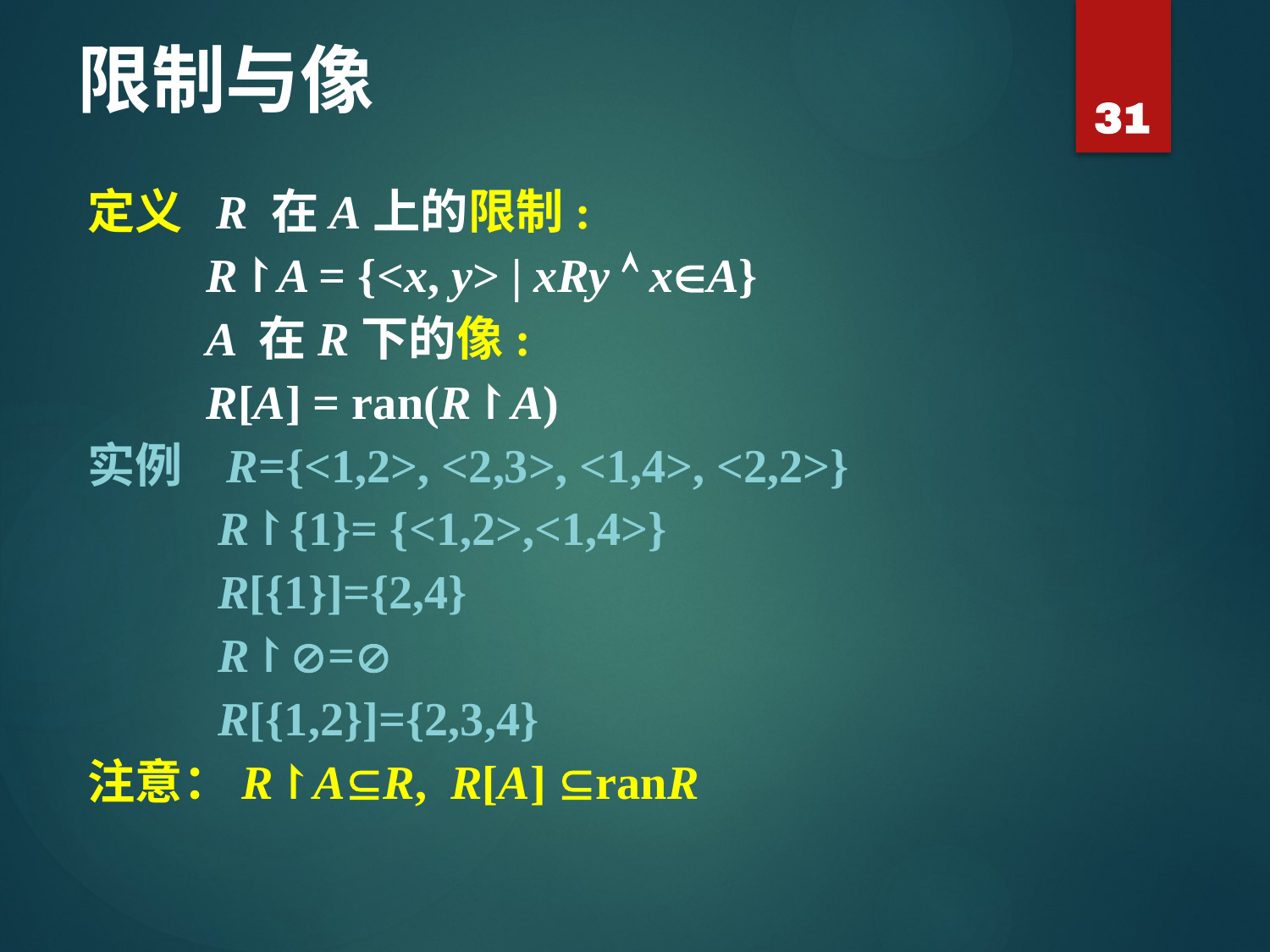

# 限制与像
31
定义  R 在A上的限制:
          R↾A = {<x, y> | xRy ∧ x∈A}
          A 在R下的像:
          R[A] = ran(R↾A)
实例   R={<1,2>, <2,3>, <1,4>, <2,2>}
           R↾{1}= {<1,2>,<1,4>}
           R[{1}]={2,4}
           R↾∅=∅
           R[{1,2}]={2,3,4}
注意：R↾A⊆R,  R[A] ⊆ranR